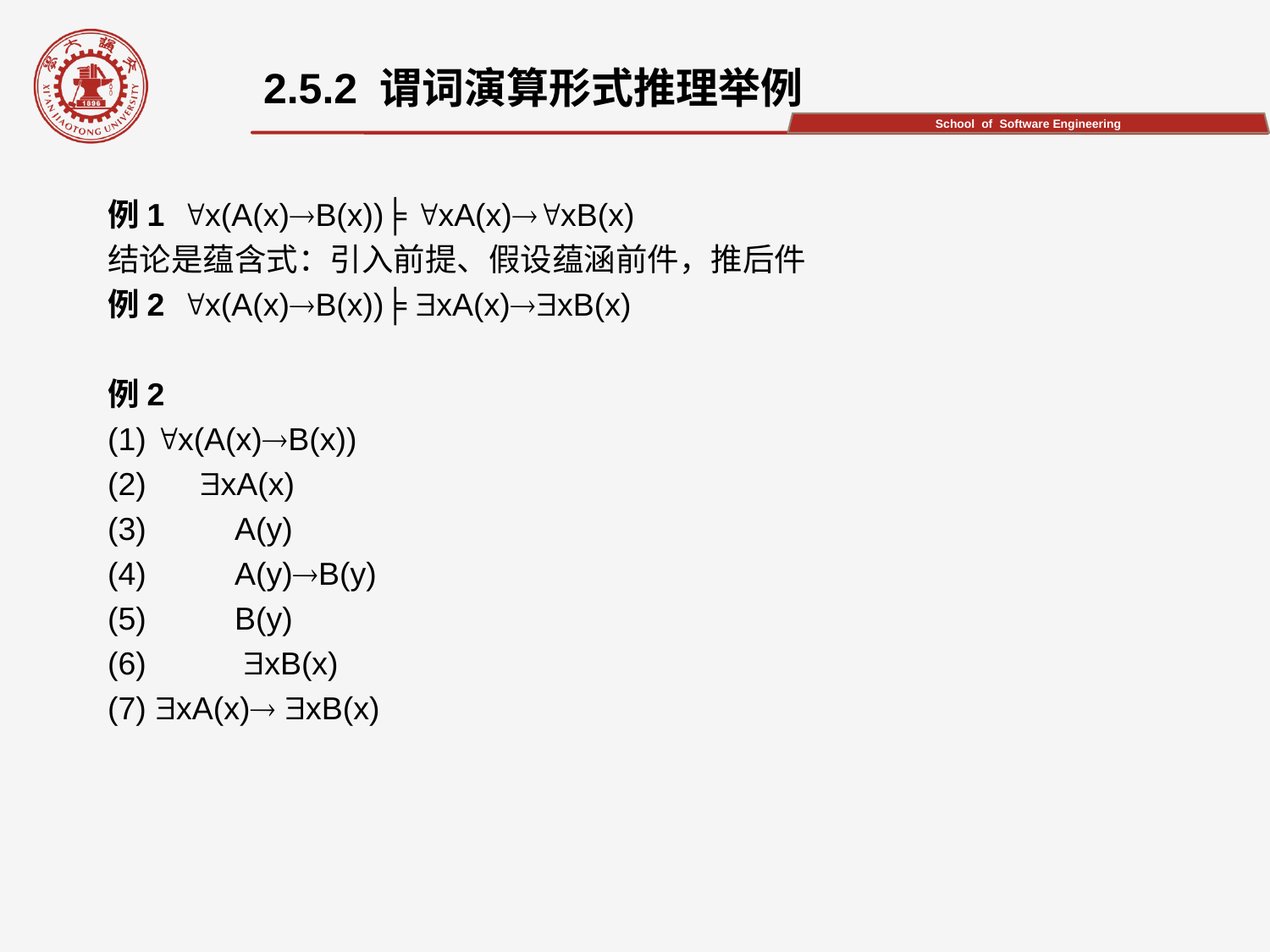

2.5.2 谓词演算形式推理举例

例1  ∀x(A(x)→B(x))╞ ∀xA(x)→∀xB(x)
结论是蕴含式：引入前提、假设蕴涵前件，推后件
例2  ∀x(A(x)→B(x))╞ ∃xA(x)→∃xB(x)

例2
(1) ∀x(A(x)→B(x))
(2)      ∃xA(x)
(3) 	A(y)
(4)	A(y)→B(y)
(5)	B(y)
(6) 	 ∃xB(x)
(7) ∃xA(x)→ ∃xB(x)